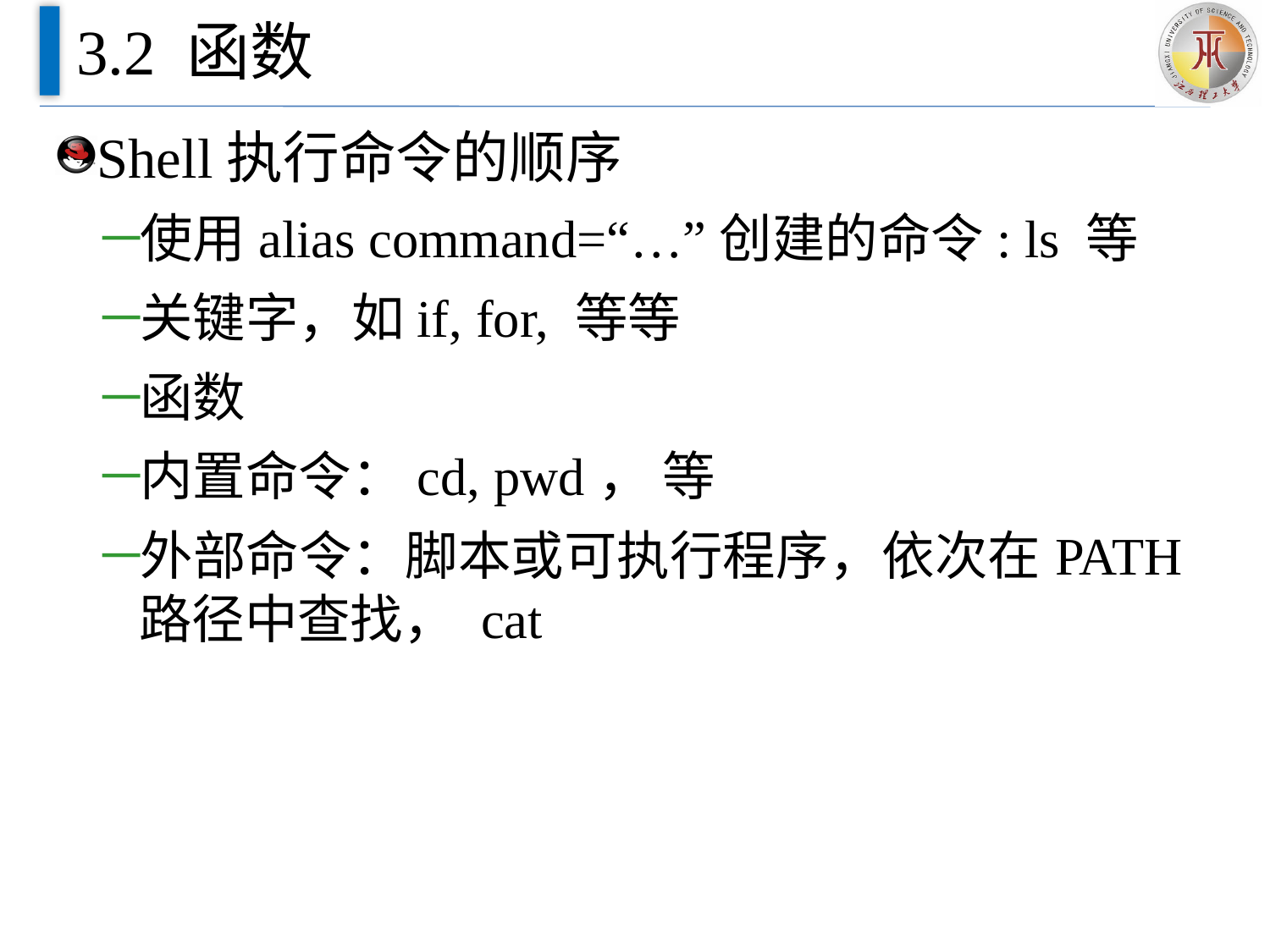

# 3.2 函数
Shell执行命令的顺序
使用alias command=“…”创建的命令: ls 等
关键字，如if, for, 等等
函数
内置命令：cd, pwd， 等
外部命令：脚本或可执行程序，依次在PATH路径中查找， cat